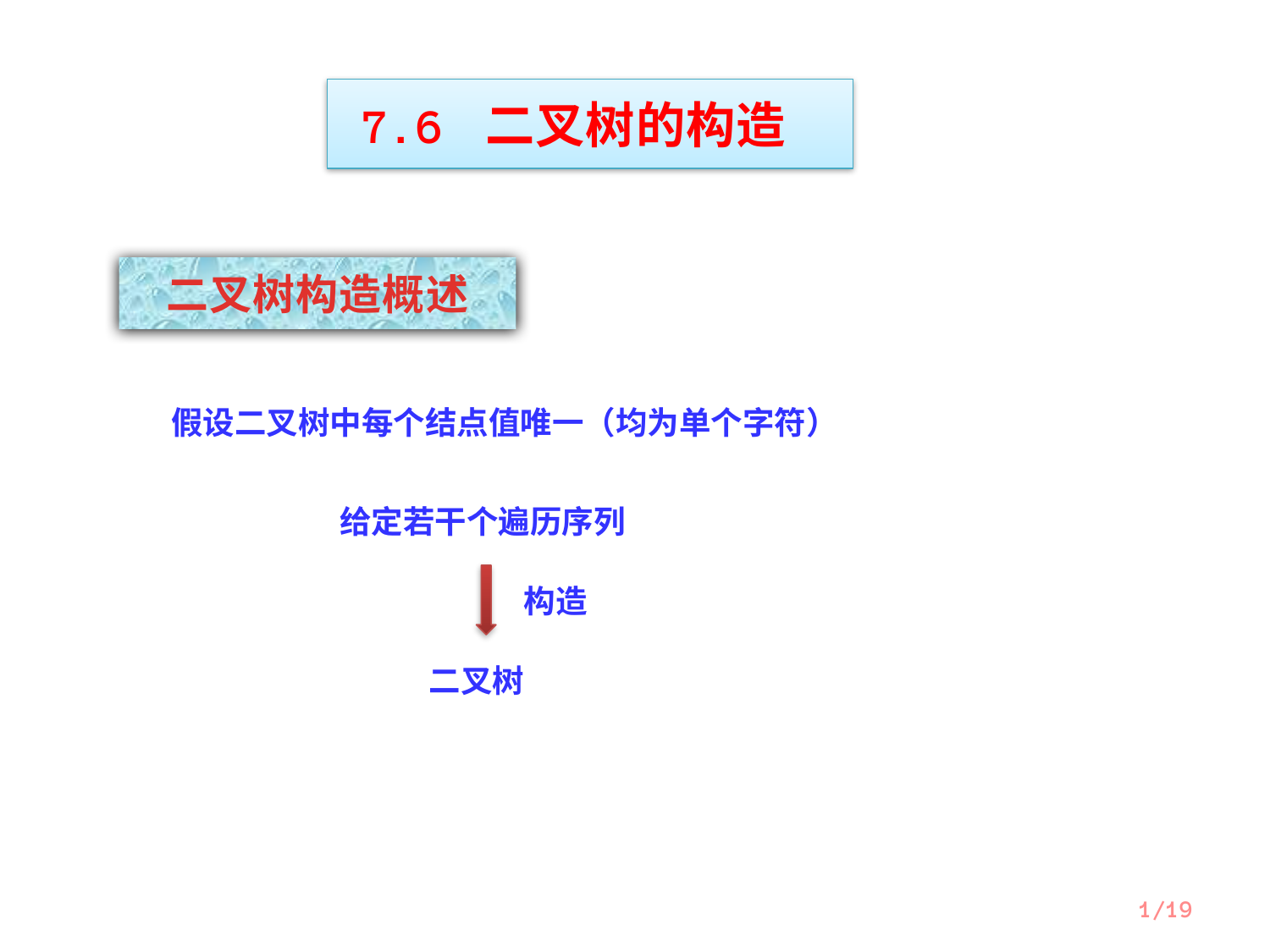

7.6 二叉树的构造
二叉树构造概述
假设二叉树中每个结点值唯一（均为单个字符）
给定若干个遍历序列

构造
二叉树
1/19